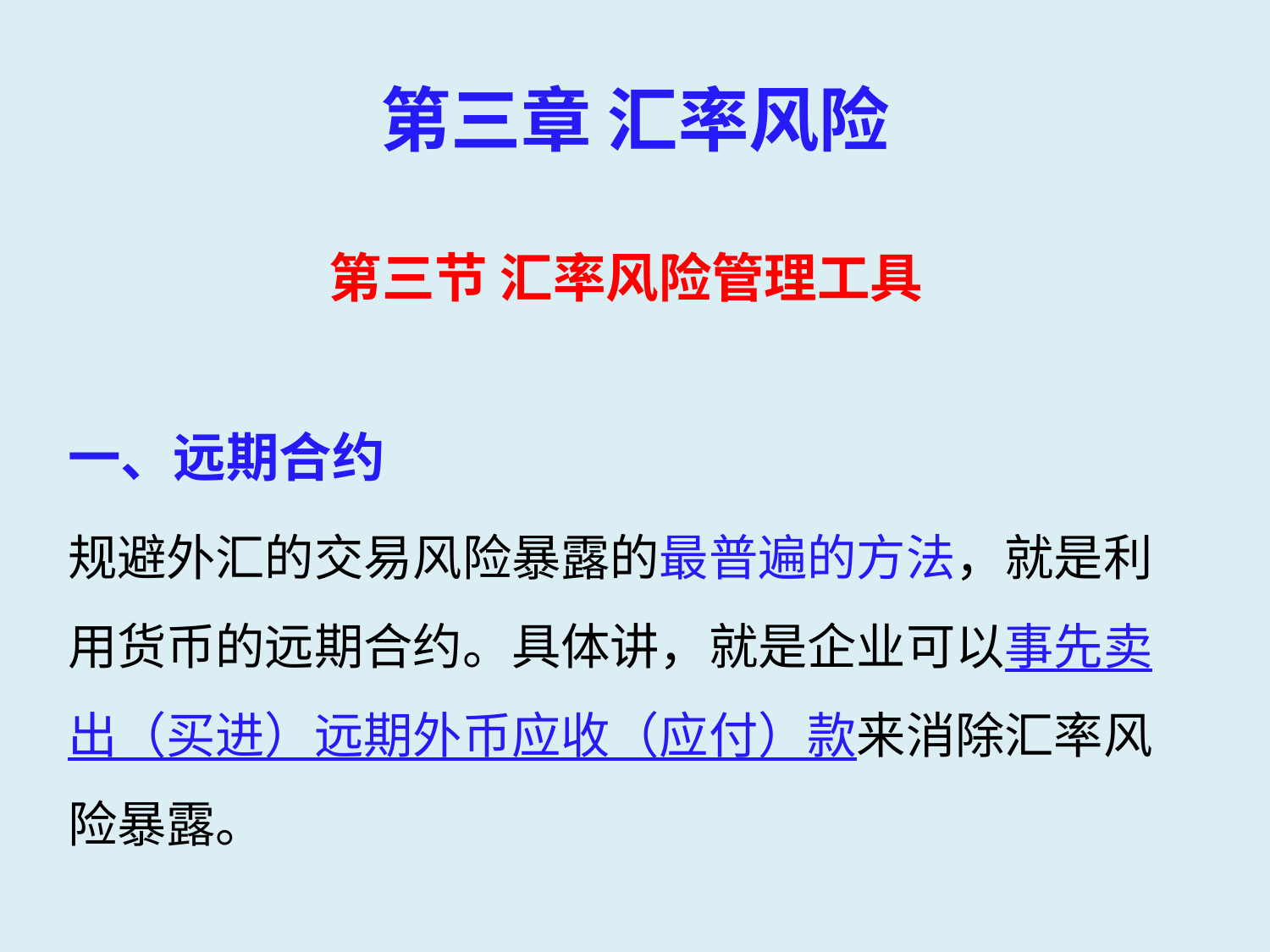

# 第三章 汇率风险
第三节 汇率风险管理工具

一、远期合约
规避外汇的交易风险暴露的最普遍的方法，就是利用货币的远期合约。具体讲，就是企业可以事先卖出（买进）远期外币应收（应付）款来消除汇率风险暴露。